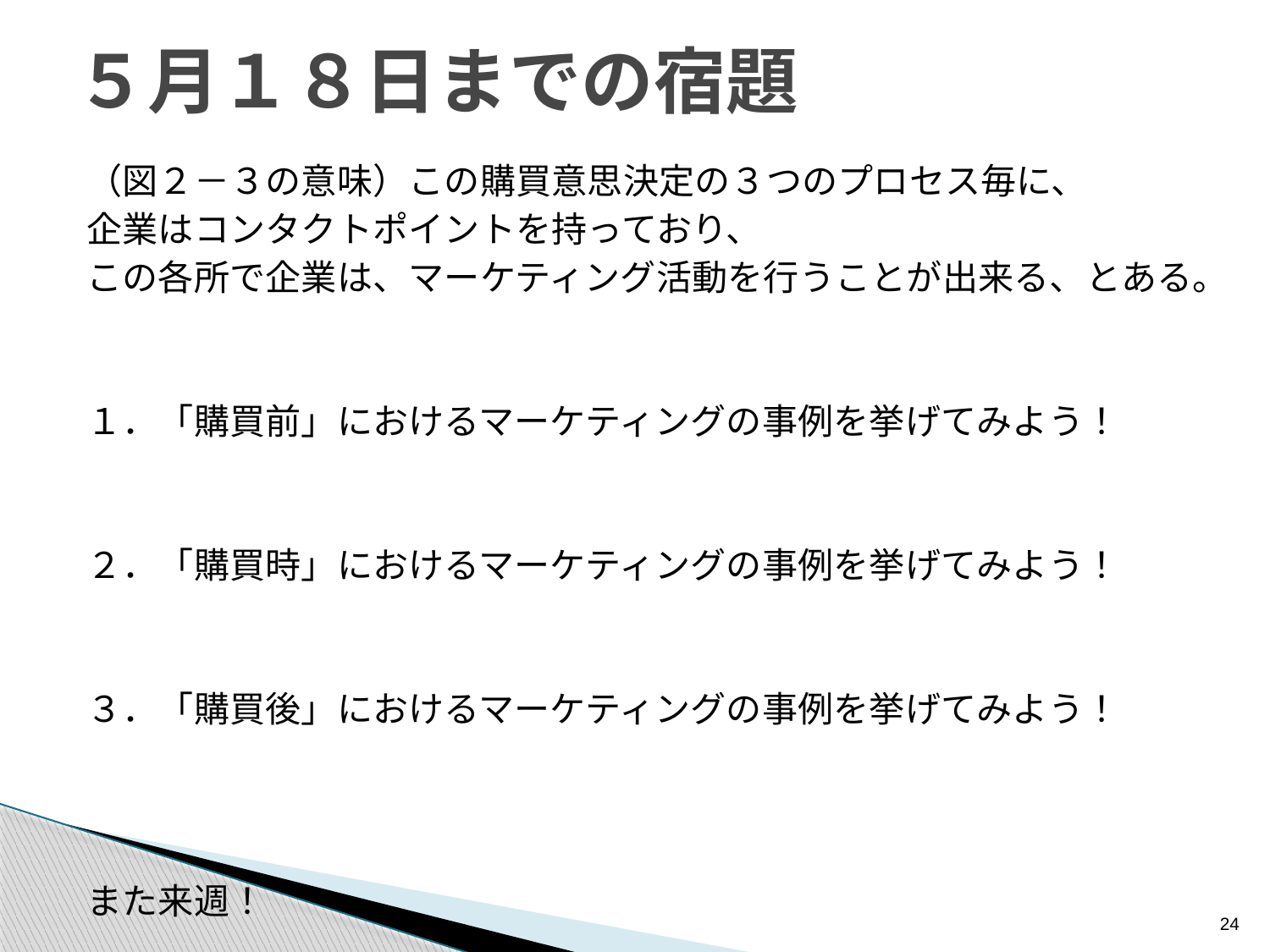

# ５月１８日までの宿題
（図２－３の意味）この購買意思決定の３つのプロセス毎に、
企業はコンタクトポイントを持っており、
この各所で企業は、マーケティング活動を行うことが出来る、とある。

１．「購買前」におけるマーケティングの事例を挙げてみよう！

２．「購買時」におけるマーケティングの事例を挙げてみよう！

３．「購買後」におけるマーケティングの事例を挙げてみよう！

															また来週！

24